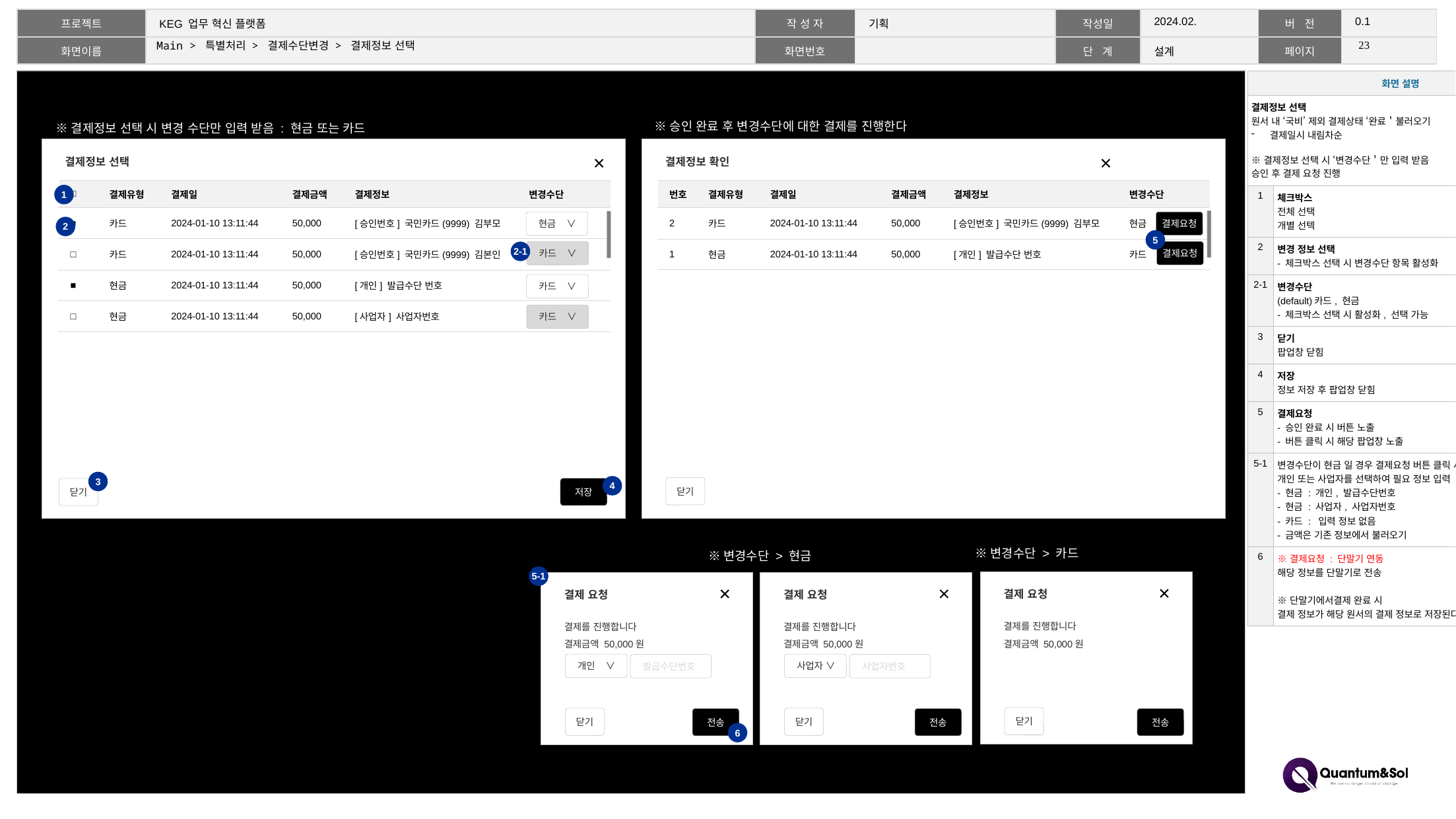

23

# Main > 특별처리 > 결제수단변경 > 결제정보 선택
| 화면 설명 |  |
| --- | --- |
| 결제정보 선택 원서 내 ‘국비’ 제외 결제상태 ‘완료＇불러오기 결제일시 내림차순 ※결제정보 선택 시 ‘변경수단＇만 입력 받음 승인 후 결제 요청 진행 |  |
| 1 | 체크박스 전체 선택 개별 선텍 |
| 2 | 변경 정보 선택 - 체크박스 선택 시 변경수단 항목 활성화 |
| 2-1 | 변경수단 (default)카드, 현금 - 체크박스 선택 시 활성화, 선택 가능 |
| 3 | 닫기 팝업창 닫힘 |
| 4 | 저장 정보 저장 후 팝업창 닫힘 |
| 5 | 결제요청 - 승인 완료 시 버튼 노출 - 버튼 클릭 시 해당 팝업창 노출 |
| 5-1 | 변경수단이 현금 일 경우 결제요청 버튼 클릭 시, 개인 또는 사업자를 선택하여 필요 정보 입력 - 현금 : 개인, 발급수단번호 - 현금 : 사업자, 사업자번호 - 카드 : 입력 정보 없음 - 금액은 기존 정보에서 불러오기 |
| 6 | ※결제요청 : 단말기 연동 해당 정보를 단말기로 전송 ※단말기에서결제 완료 시 결제 정보가 해당 원서의 결제 정보로 저장된다 |
※승인 완료 후 변경수단에 대한 결제를 진행한다
※결제정보 선택 시 변경 수단만 입력 받음 : 현금 또는 카드
결제정보 선택
결제정보 확인
| □ | 결제유형 | 결제일 | 결제금액 | 결제정보 | 변경수단 |
| --- | --- | --- | --- | --- | --- |
| ■ | 카드 | 2024-01-10 13:11:44 | 50,000 | [승인번호] 국민카드(9999) 김부모 |  |
| □ | 카드 | 2024-01-10 13:11:44 | 50,000 | [승인번호] 국민카드(9999) 김본인 |  |
| ■ | 현금 | 2024-01-10 13:11:44 | 50,000 | [개인] 발급수단 번호 |  |
| □ | 현금 | 2024-01-10 13:11:44 | 50,000 | [사업자] 사업자번호 |  |
| 번호 | 결제유형 | 결제일 | 결제금액 | 결제정보 | 변경수단 |
| --- | --- | --- | --- | --- | --- |
| 2 | 카드 | 2024-01-10 13:11:44 | 50,000 | [승인번호] 국민카드(9999) 김부모 | 현금 |
| 1 | 현금 | 2024-01-10 13:11:44 | 50,000 | [개인] 발급수단 번호 | 카드 |
1

현금    ∨
결제요청
2
5
카드    ∨
결제요청
2-1
카드    ∨
카드    ∨
3
4
닫기
저장
닫기
※변경수단 > 카드
※변경수단 > 현금
5-1
결제 요청
결제 요청
결제 요청
결제를 진행합니다
결제금액 50,000원
결제를 진행합니다
결제금액 50,000원
결제를 진행합니다
결제금액 50,000원
개인    ∨
사업자 ∨
발급수단번호
사업자번호
닫기
닫기
닫기
전송
전송
전송
6